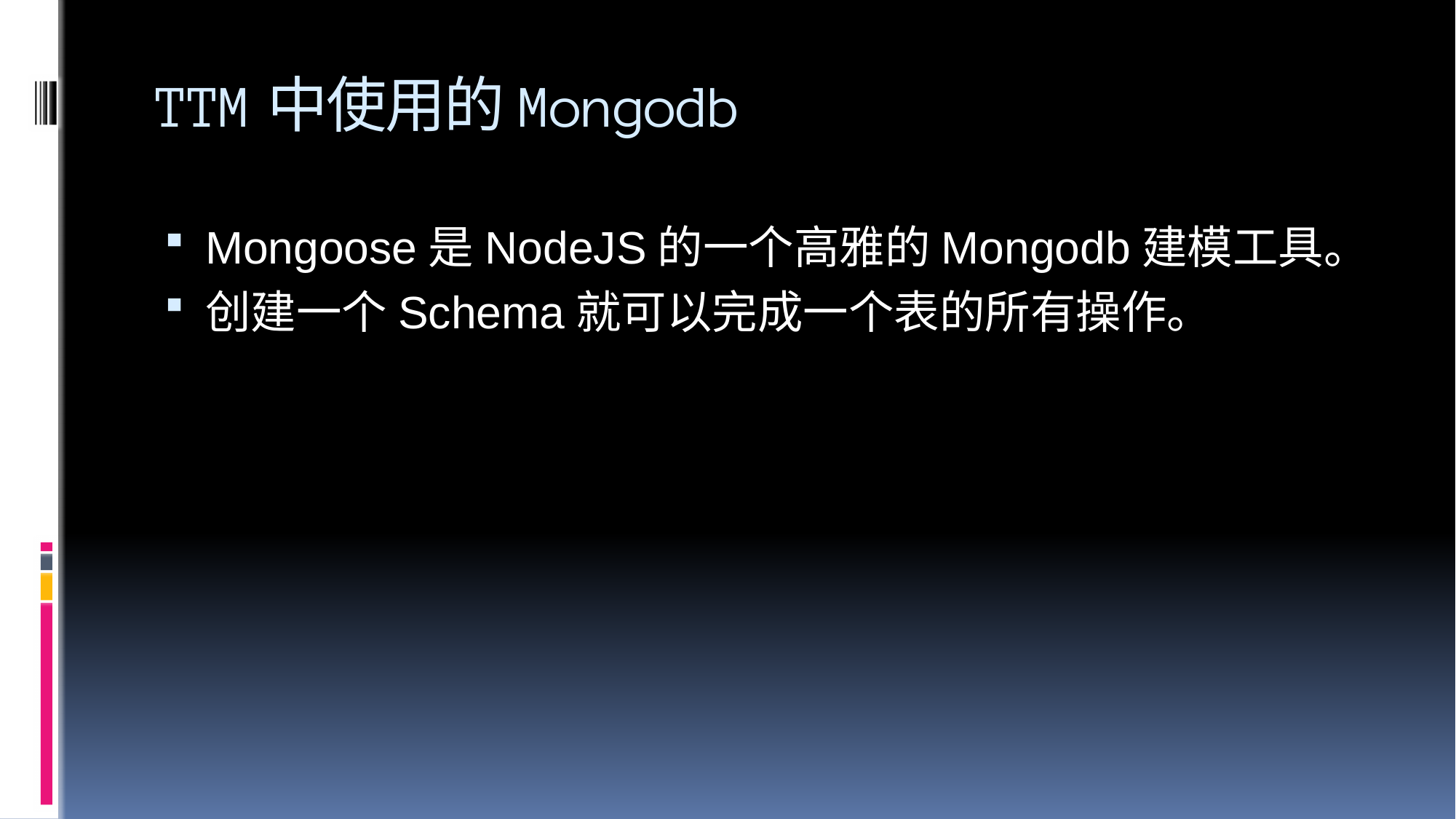

# TTM中使用的Mongodb
Mongoose是NodeJS的一个高雅的Mongodb建模工具。
创建一个Schema就可以完成一个表的所有操作。